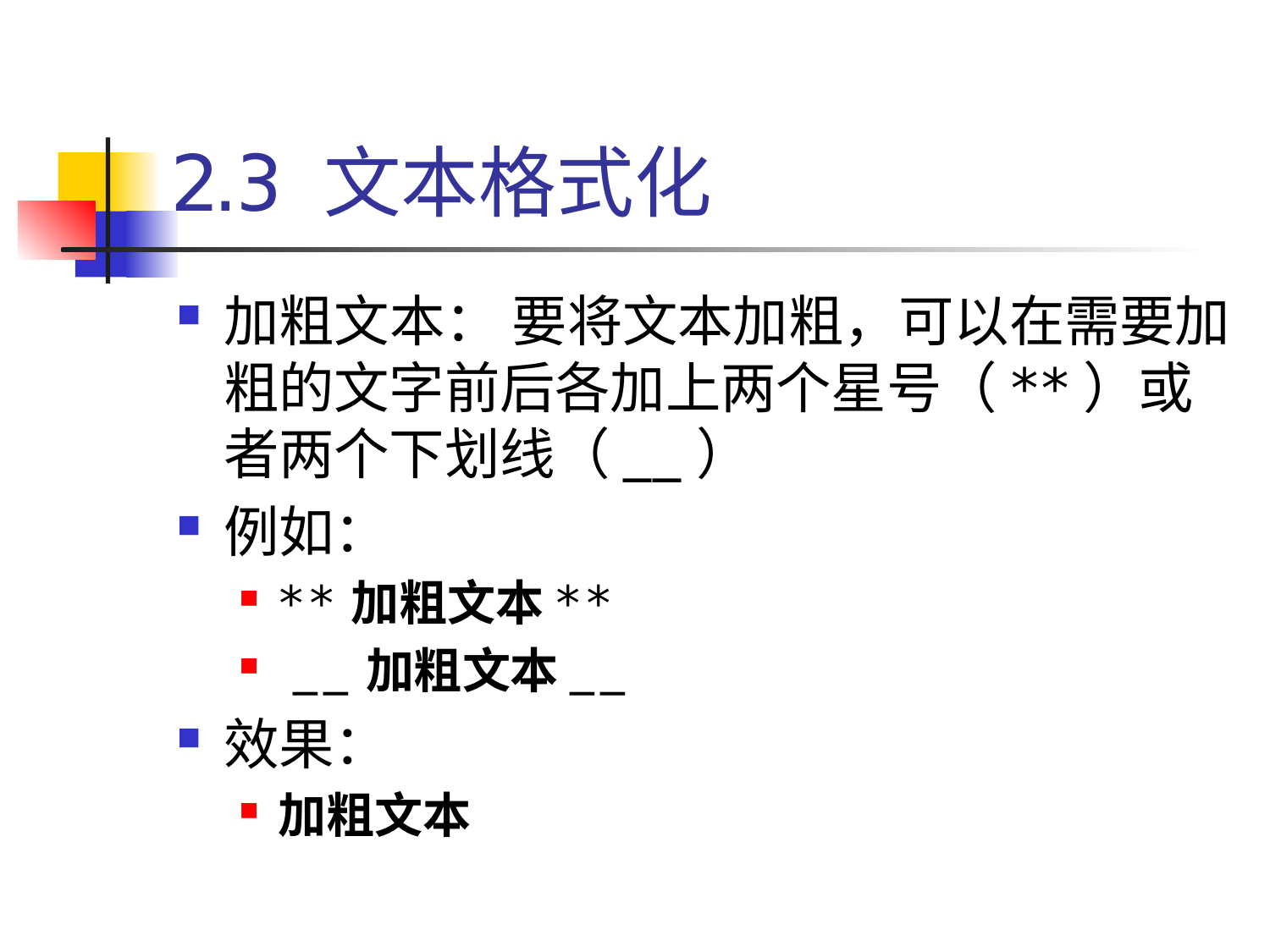

# 2.3 文本格式化
加粗文本： 要将文本加粗，可以在需要加粗的文字前后各加上两个星号（**）或者两个下划线（__）
例如：
**加粗文本**
 __加粗文本__
效果：
加粗文本